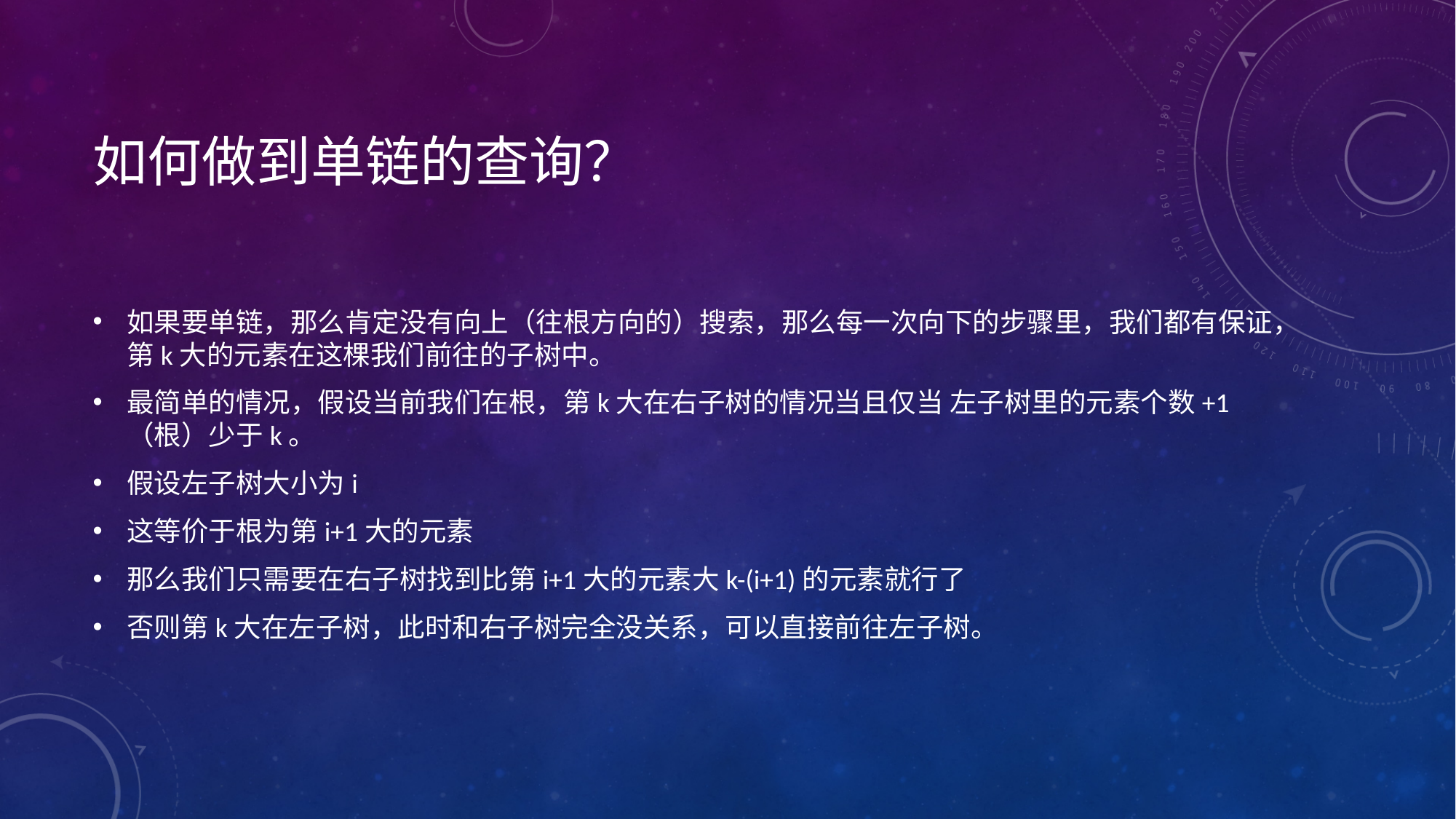

# 如何做到单链的查询？
如果要单链，那么肯定没有向上（往根方向的）搜索，那么每一次向下的步骤里，我们都有保证，第k大的元素在这棵我们前往的子树中。
最简单的情况，假设当前我们在根，第k大在右子树的情况当且仅当 左子树里的元素个数+1（根）少于k。
假设左子树大小为i
这等价于根为第i+1大的元素
那么我们只需要在右子树找到比第i+1大的元素大k-(i+1)的元素就行了
否则第k大在左子树，此时和右子树完全没关系，可以直接前往左子树。